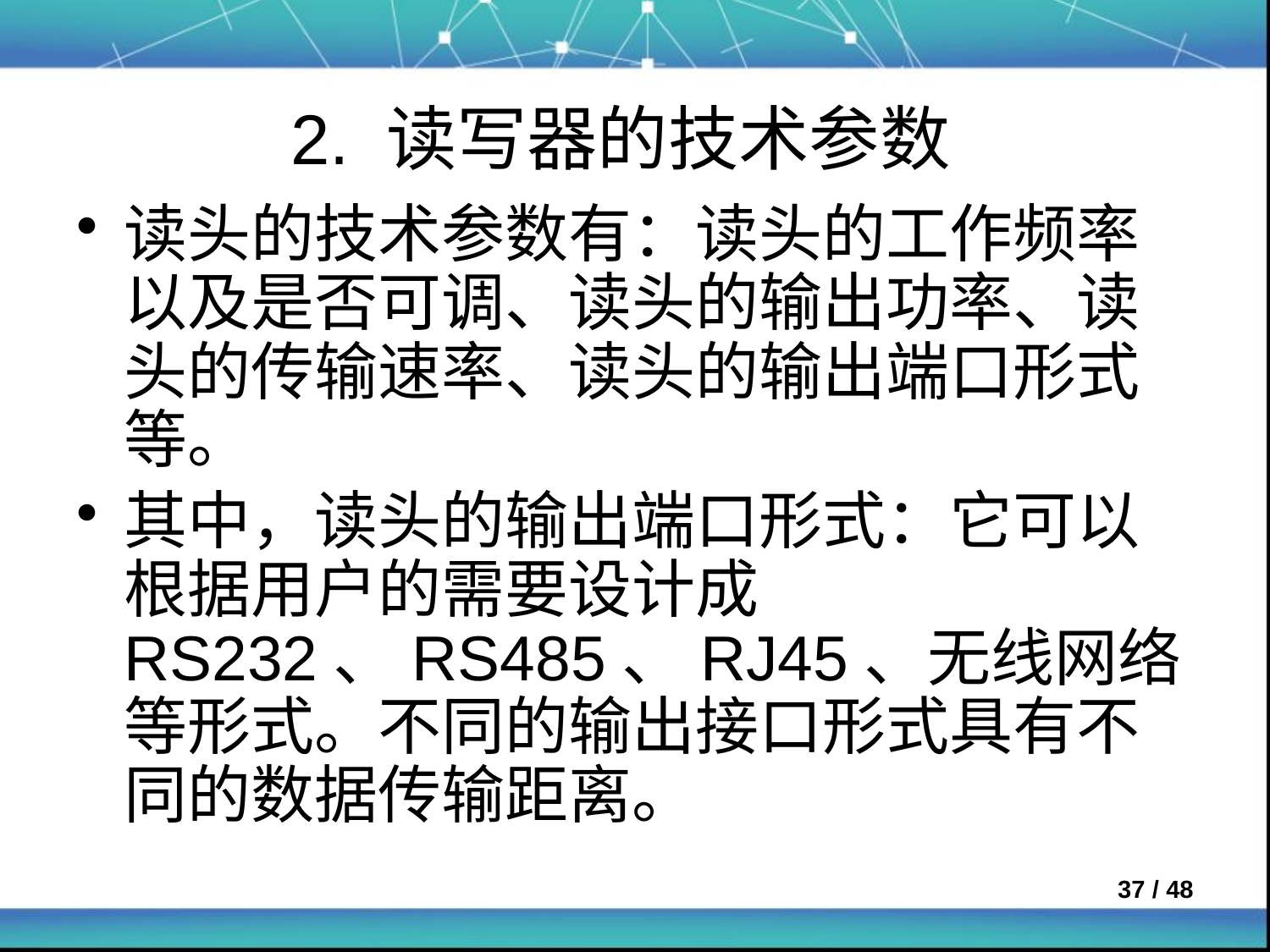

# 2. 读写器的技术参数
读头的技术参数有：读头的工作频率以及是否可调、读头的输出功率、读头的传输速率、读头的输出端口形式等。
其中，读头的输出端口形式：它可以根据用户的需要设计成RS232、RS485、RJ45、无线网络等形式。不同的输出接口形式具有不同的数据传输距离。
37 / 48